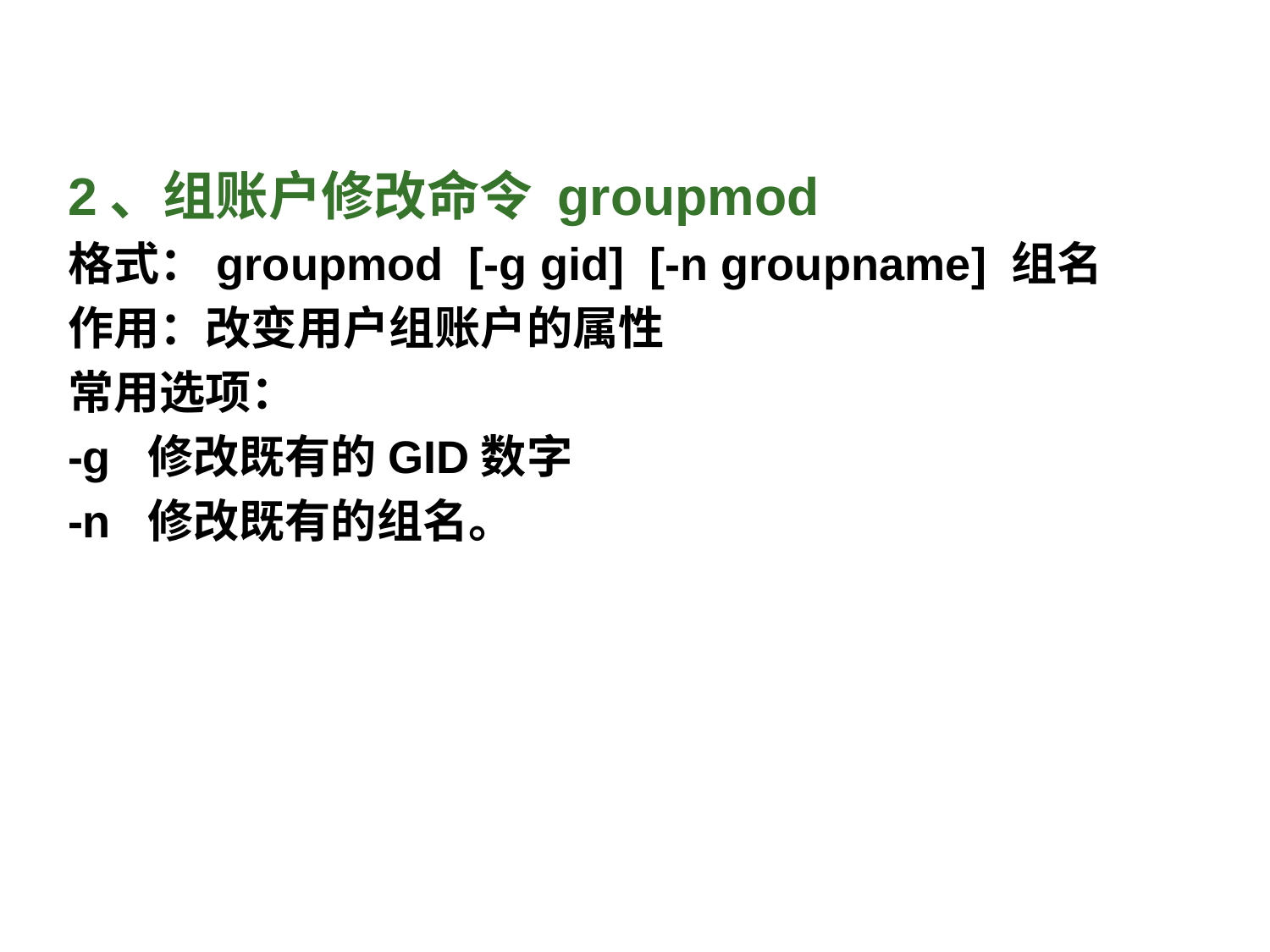

2、组账户修改命令 groupmod
格式：groupmod  [-g gid]  [-n groupname] 组名
作用：改变用户组账户的属性
常用选项：
-g  修改既有的GID数字
-n  修改既有的组名。